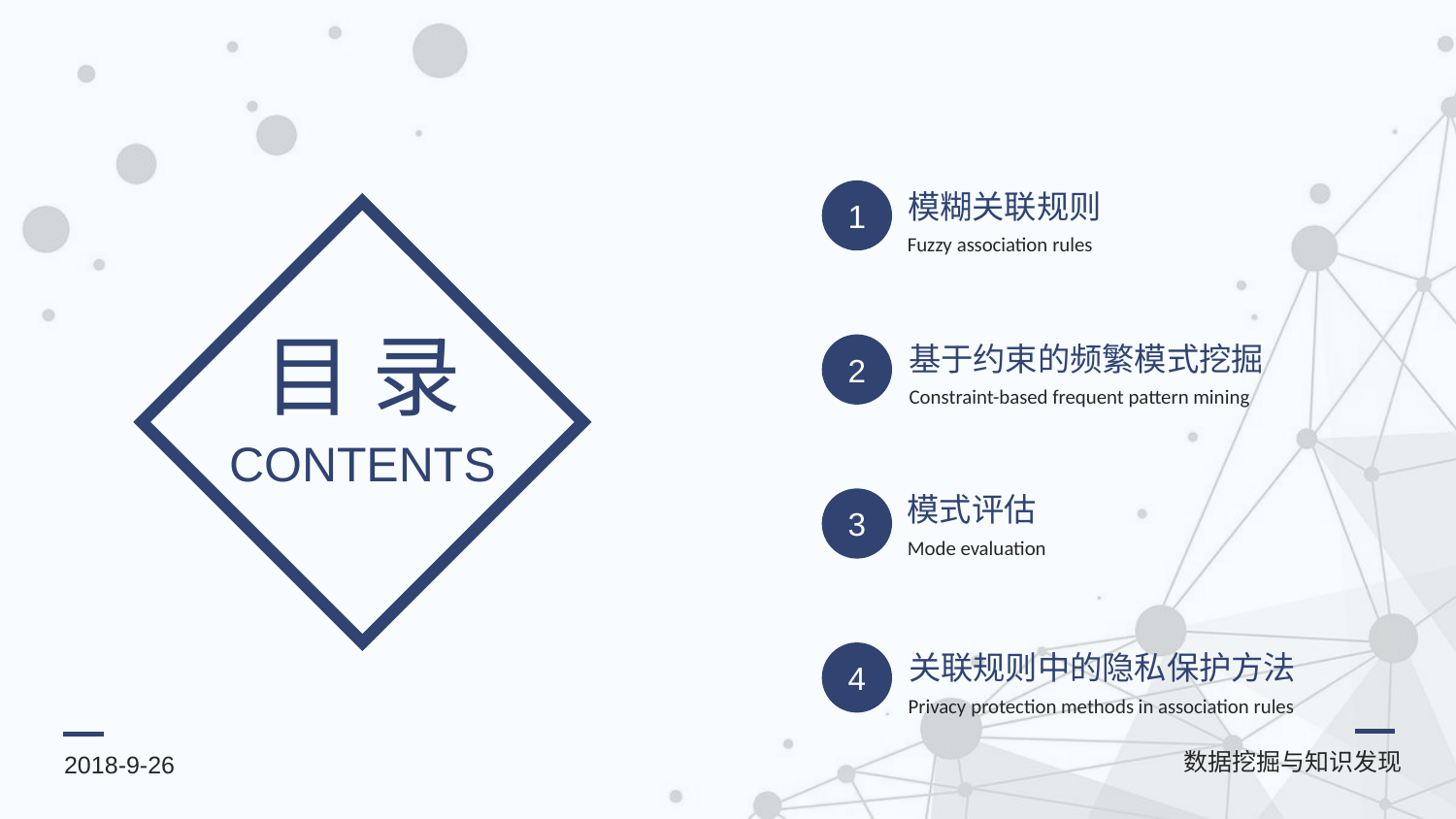

模糊关联规则
1

Fuzzy association rules
目 录
基于约束的频繁模式挖掘
2
Constraint-based frequent pattern mining
CONTENTS
模式评估
3
Mode evaluation
关联规则中的隐私保护方法
4
Privacy protection methods in association rules
数据挖掘与知识发现
2018-9-26